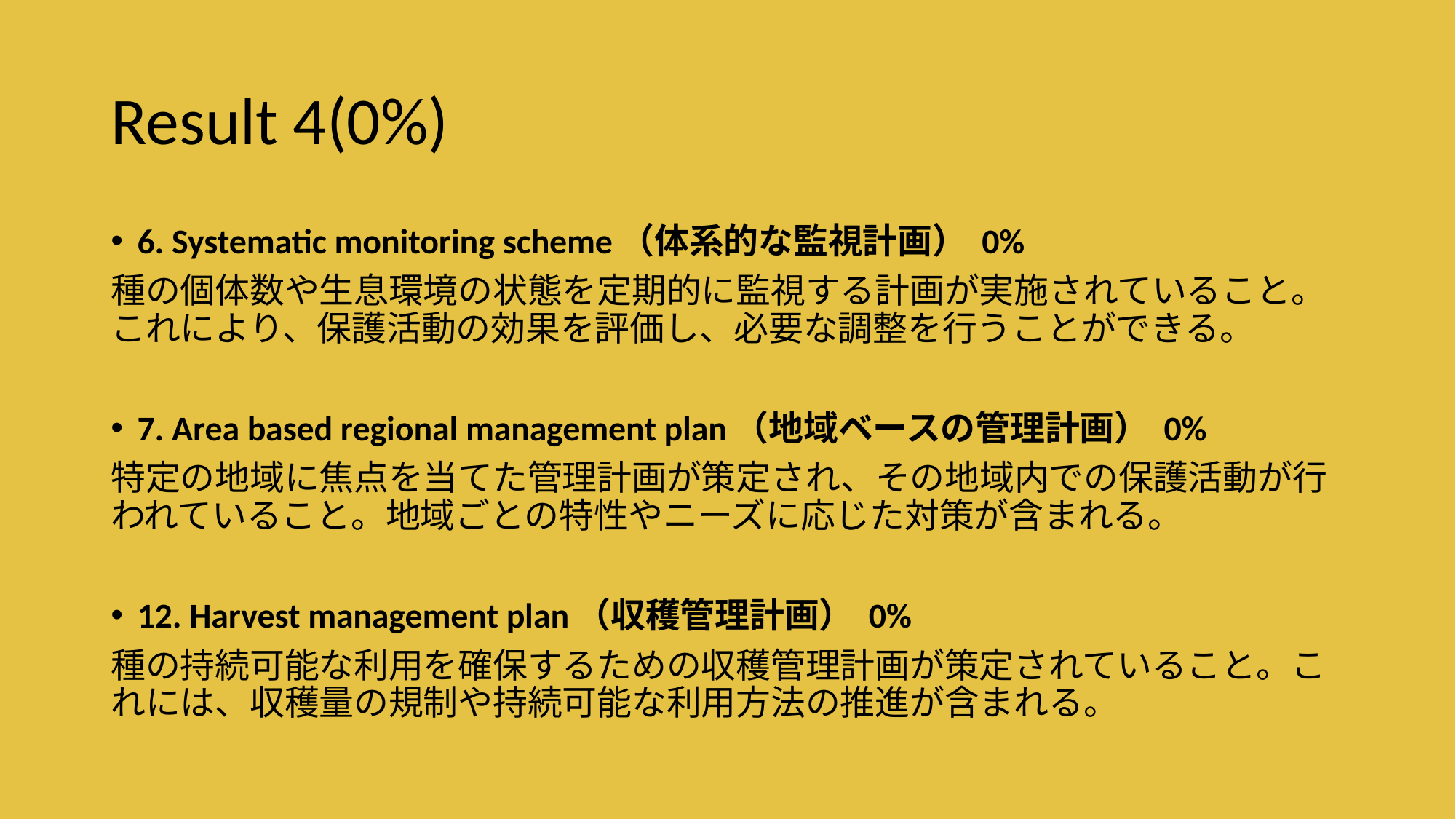

# Result 4(0%)
6. Systematic monitoring scheme（体系的な監視計画） 0%
種の個体数や生息環境の状態を定期的に監視する計画が実施されていること。これにより、保護活動の効果を評価し、必要な調整を行うことができる。

7. Area based regional management plan（地域ベースの管理計画） 0%
特定の地域に焦点を当てた管理計画が策定され、その地域内での保護活動が行われていること。地域ごとの特性やニーズに応じた対策が含まれる。

12. Harvest management plan（収穫管理計画） 0%
種の持続可能な利用を確保するための収穫管理計画が策定されていること。これには、収穫量の規制や持続可能な利用方法の推進が含まれる。